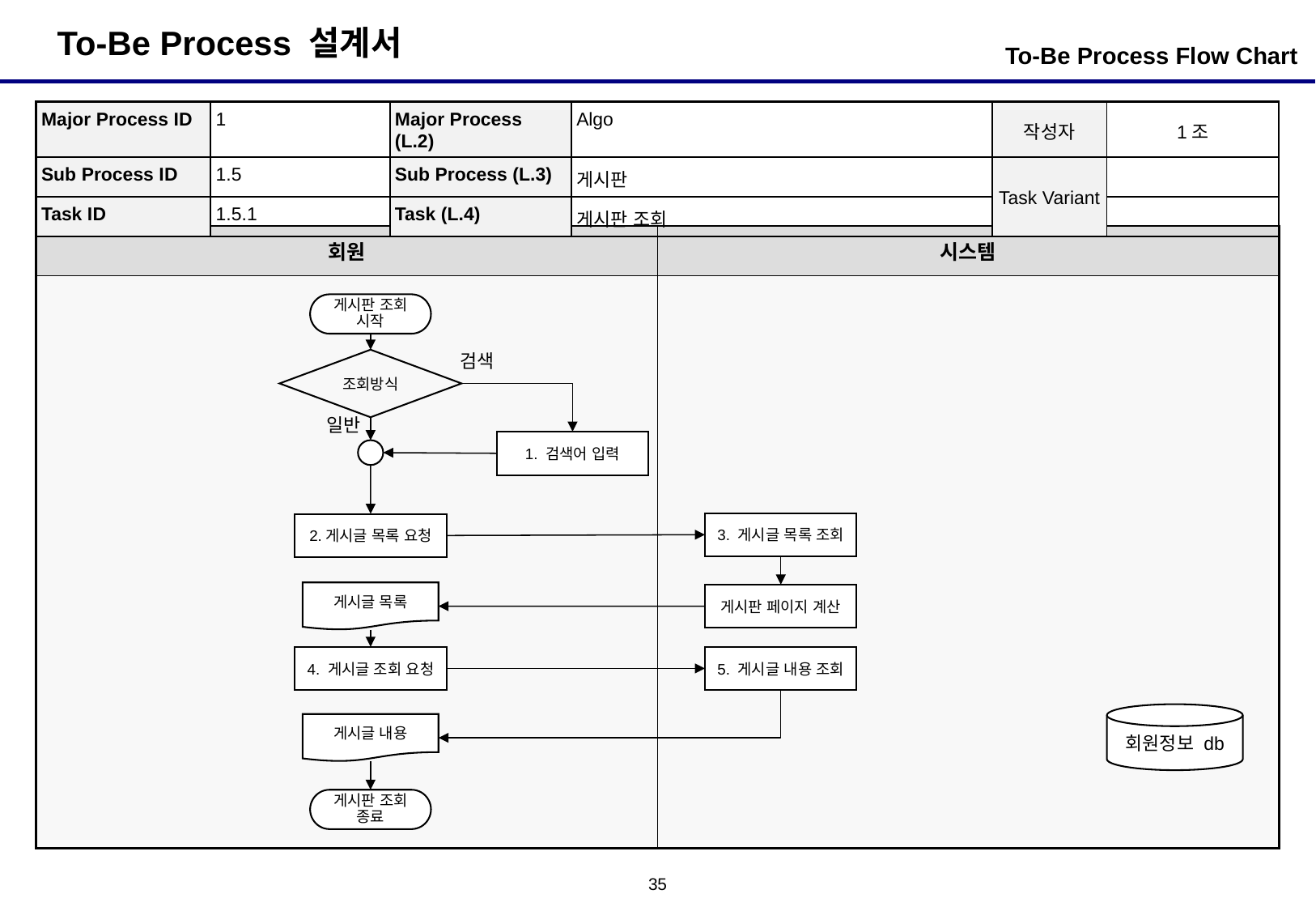

To-Be Process Flow Chart
| Major Process ID | 1 | Major Process (L.2) | Algo | 작성자 | 1조 |
| --- | --- | --- | --- | --- | --- |
| Sub Process ID | 1.5 | Sub Process (L.3) | 게시판 | Task Variant |  |
| Task ID | 1.5.1 | Task (L.4) | 게시판 조회 |  |  |
| 회원 | 시스템 |
| --- | --- |
|  |  |
게시판 조회
시작
검색
조회방식
일반
1. 검색어 입력

3. 게시글 목록 조회
2.게시글 목록 요청
게시글 목록
게시판 페이지 계산
4. 게시글 조회 요청
5. 게시글 내용 조회
회원정보 db
게시글 내용
게시판 조회
종료